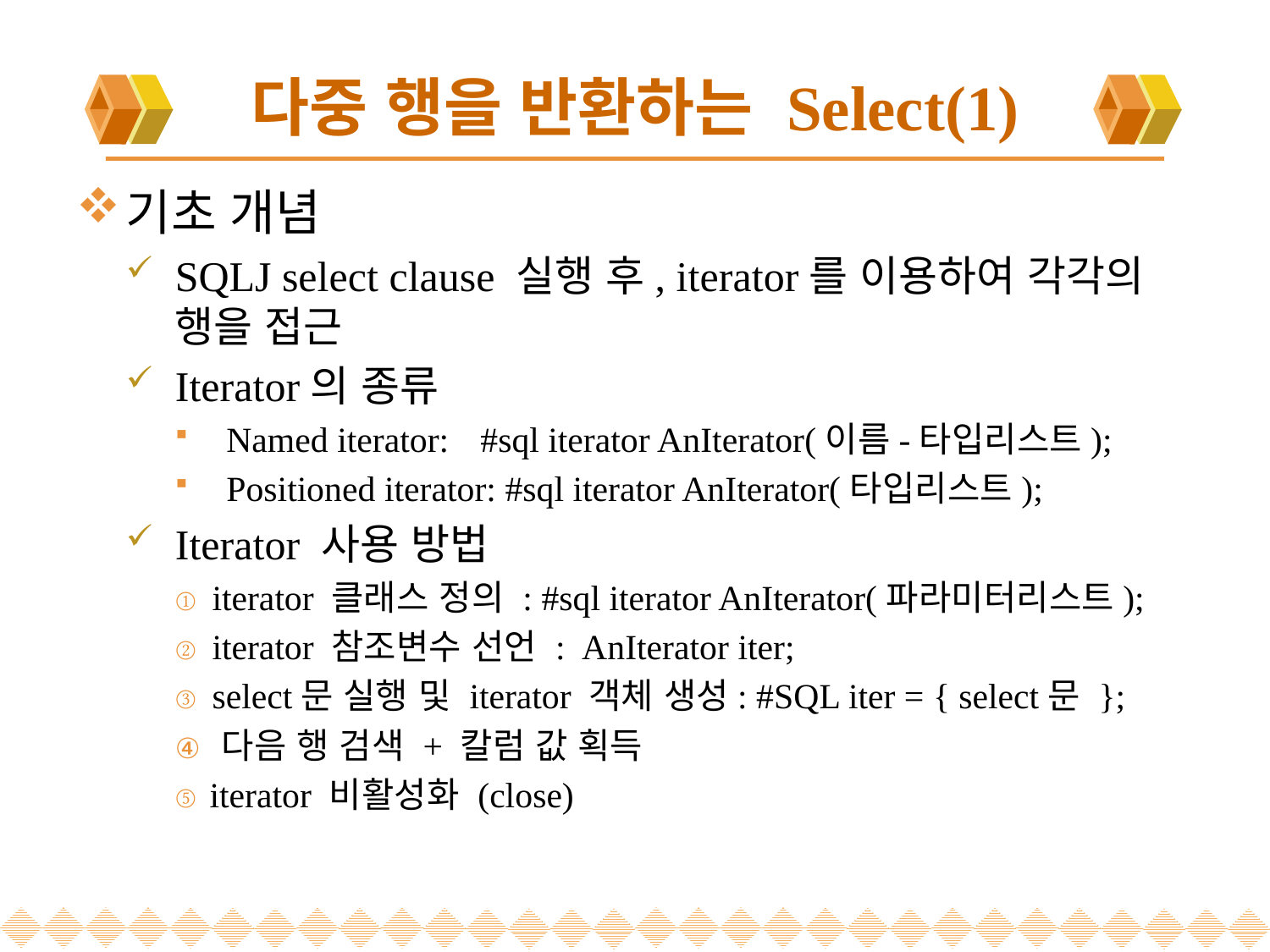

# 다중 행을 반환하는 Select(1)
기초 개념
SQLJ select clause 실행 후, iterator를 이용하여 각각의 행을 접근
Iterator의 종류
Named iterator: 	#sql iterator AnIterator(이름-타입리스트);
Positioned iterator: #sql iterator AnIterator(타입리스트);
Iterator 사용 방법
 iterator 클래스 정의 : #sql iterator AnIterator(파라미터리스트);
 iterator 참조변수 선언 :	AnIterator iter;
 select문 실행 및 iterator 객체 생성: #SQL iter = { select문 };
 다음 행 검색 + 칼럼 값 획득
 iterator 비활성화 (close)